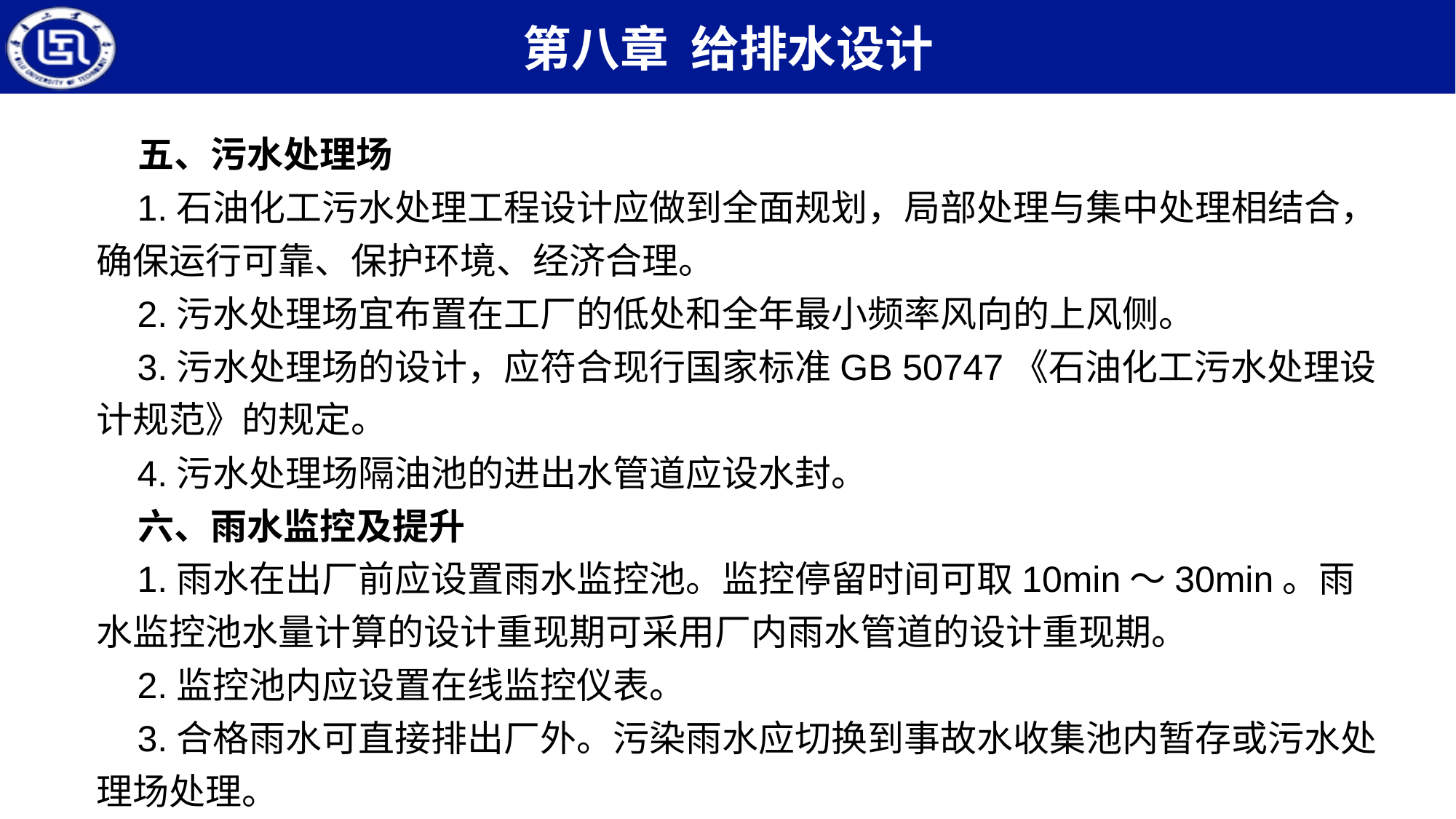

五、污水处理场
    1.石油化工污水处理工程设计应做到全面规划，局部处理与集中处理相结合，确保运行可靠、保护环境、经济合理。
    2.污水处理场宜布置在工厂的低处和全年最小频率风向的上风侧。
    3.污水处理场的设计，应符合现行国家标准GB 50747《石油化工污水处理设计规范》的规定。
    4.污水处理场隔油池的进出水管道应设水封。
    六、雨水监控及提升
    1.雨水在出厂前应设置雨水监控池。监控停留时间可取10min～30min。雨水监控池水量计算的设计重现期可采用厂内雨水管道的设计重现期。
    2.监控池内应设置在线监控仪表。
    3.合格雨水可直接排出厂外。污染雨水应切换到事故水收集池内暂存或污水处理场处理。